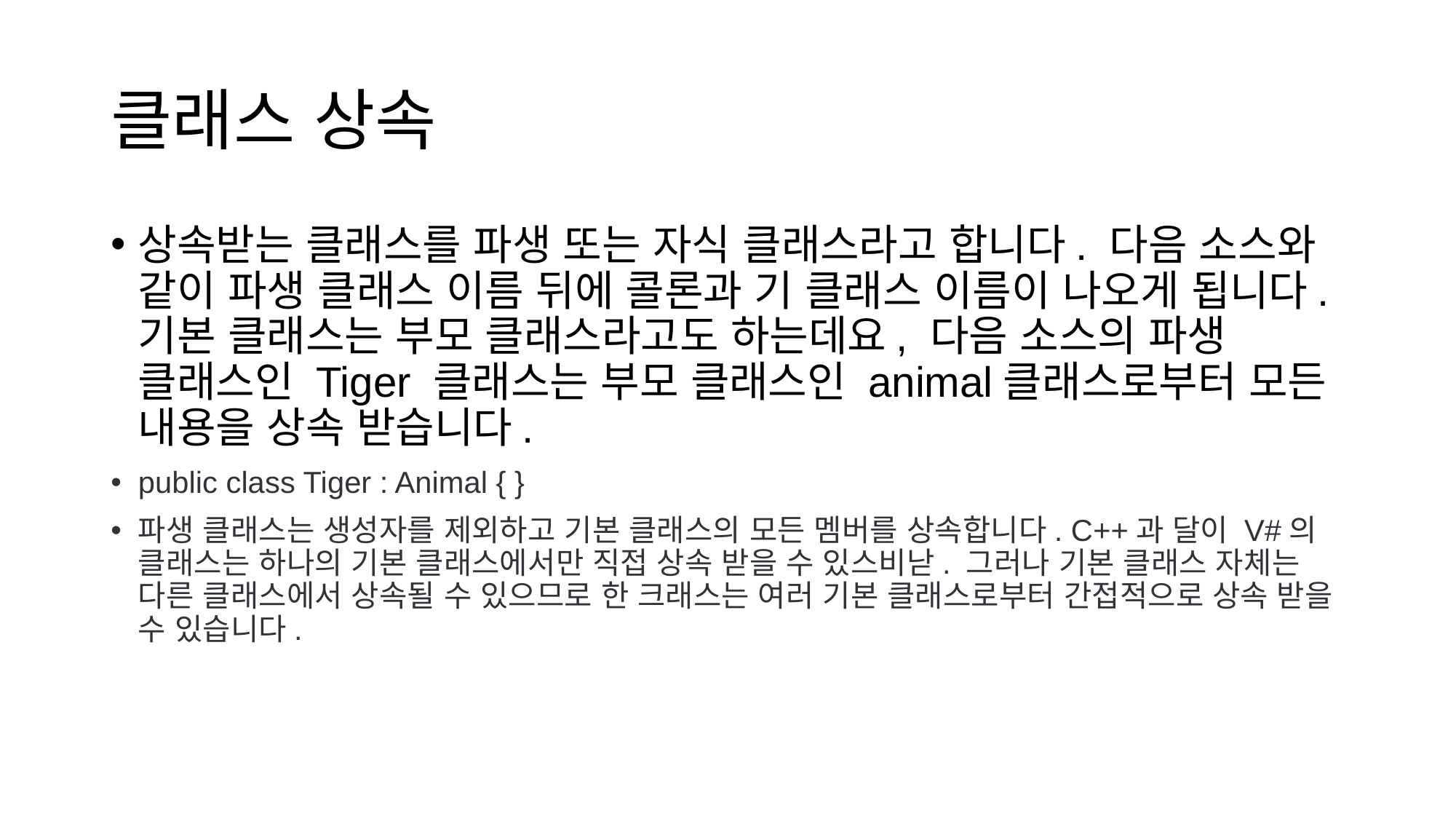

# 클래스 상속
상속받는 클래스를 파생 또는 자식 클래스라고 합니다. 다음 소스와 같이 파생 클래스 이름 뒤에 콜론과 기 클래스 이름이 나오게 됩니다. 기본 클래스는 부모 클래스라고도 하는데요, 다음 소스의 파생 클래스인 Tiger 클래스는 부모 클래스인 animal클래스로부터 모든 내용을 상속 받습니다.
public class Tiger : Animal { }
파생 클래스는 생성자를 제외하고 기본 클래스의 모든 멤버를 상속합니다. C++과 달이 V#의 클래스는 하나의 기본 클래스에서만 직접 상속 받을 수 있스비낟. 그러나 기본 클래스 자체는 다른 클래스에서 상속될 수 있으므로 한 크래스는 여러 기본 클래스로부터 간접적으로 상속 받을 수 있습니다.